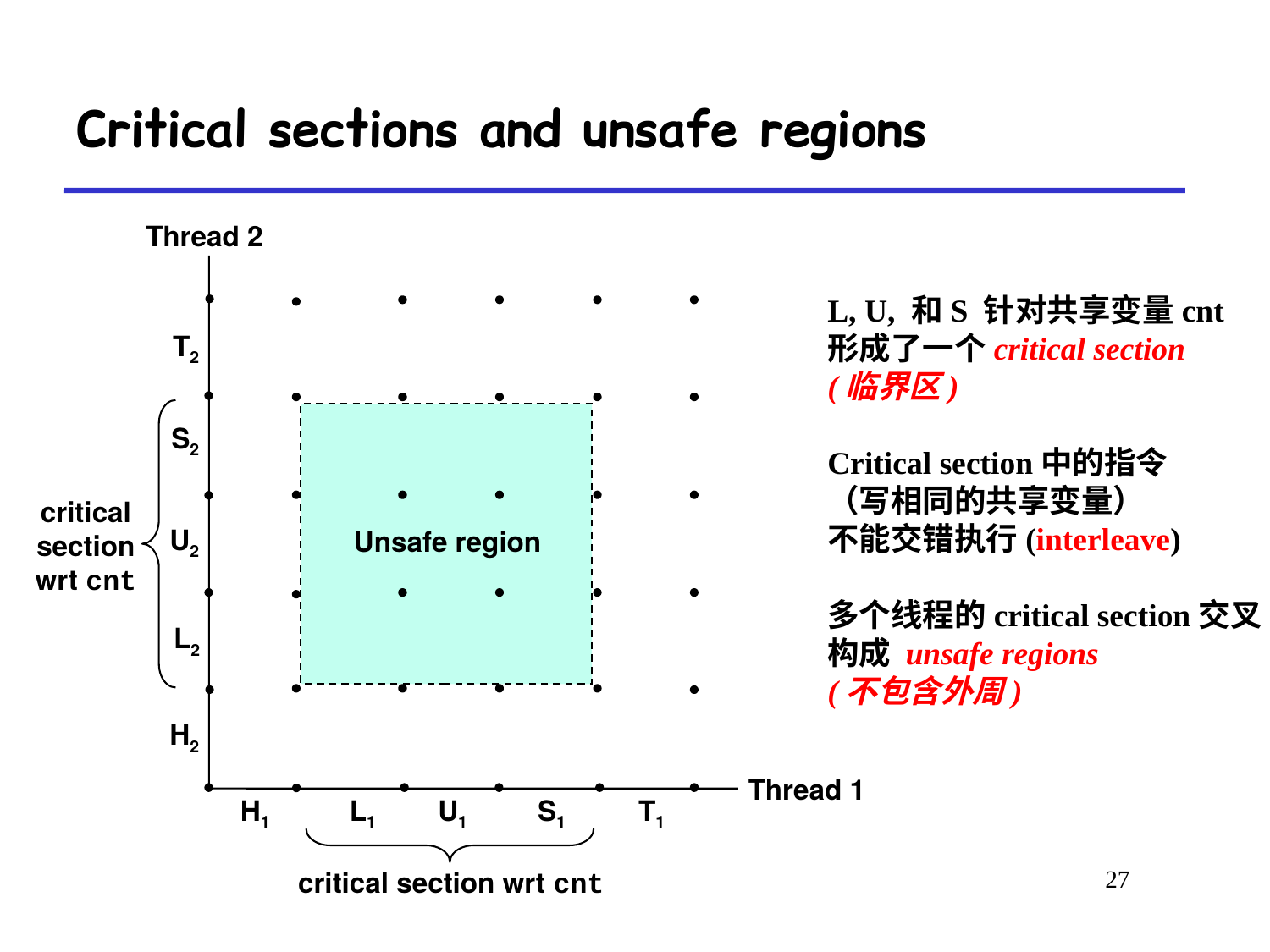

# Critical sections and unsafe regions
Thread 2

T2

S2
critical section wrt cnt

Unsafe region
U2

L2

H2
Thread 1

H1
L1
U1
S1
T1
critical section wrt cnt
L, U, 和S 针对共享变量cnt
形成了一个critical section
(临界区)

Critical section中的指令
（写相同的共享变量）
不能交错执行(interleave)

多个线程的critical section交叉
构成 unsafe regions
(不包含外周)
27